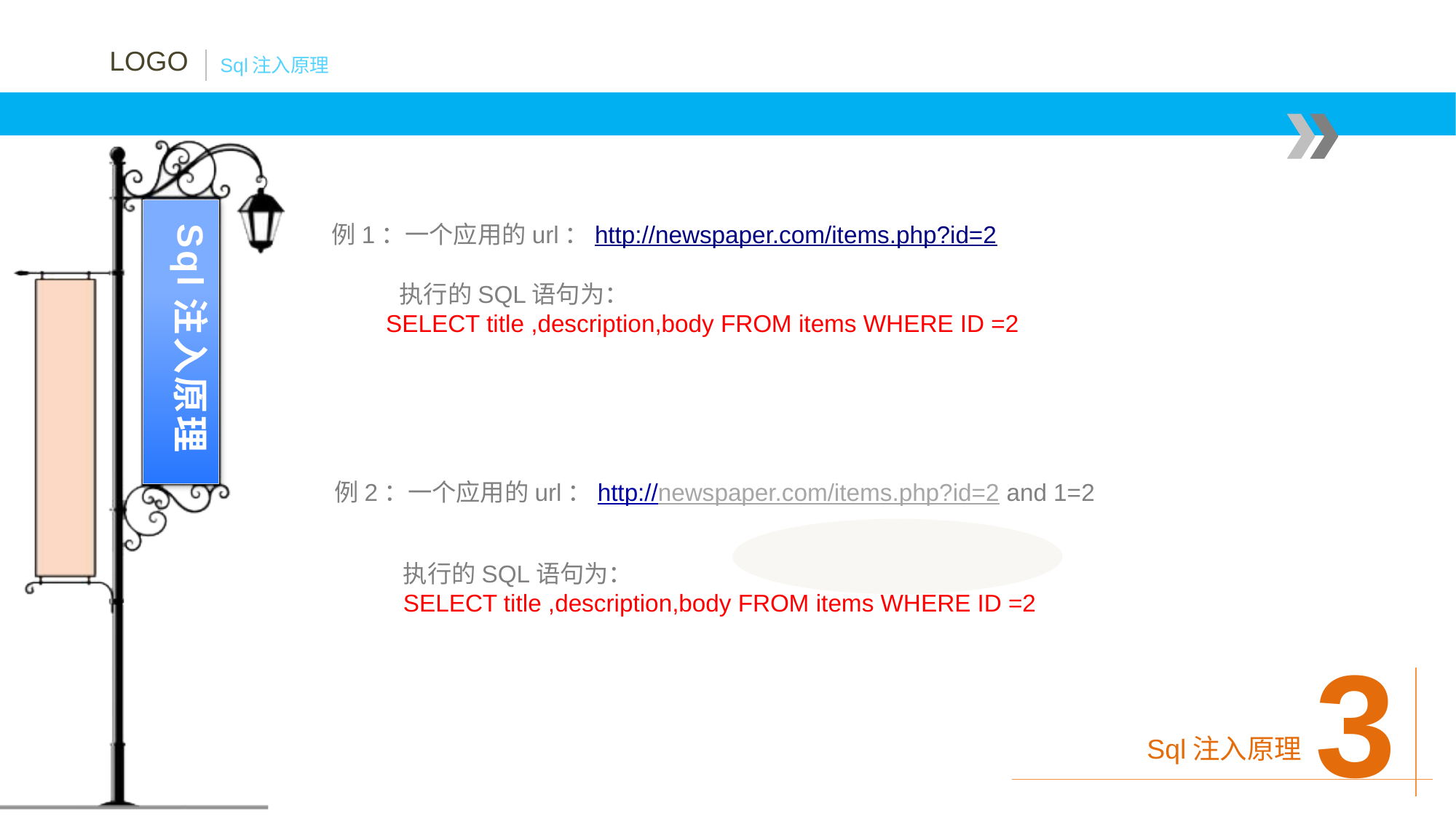

# Sql注入原理
Sql注入原理
例1：一个应用的url：http://newspaper.com/items.php?id=2

人生概述
            执行的SQL语句为：
          SELECT title ,description,body FROM items WHERE ID =2
例2：一个应用的url：http://newspaper.com/items.php?id=2 and 1=2

执行的SQL语句为：
SELECT title ,description,body FROM items WHERE ID =2
3
Sql注入原理